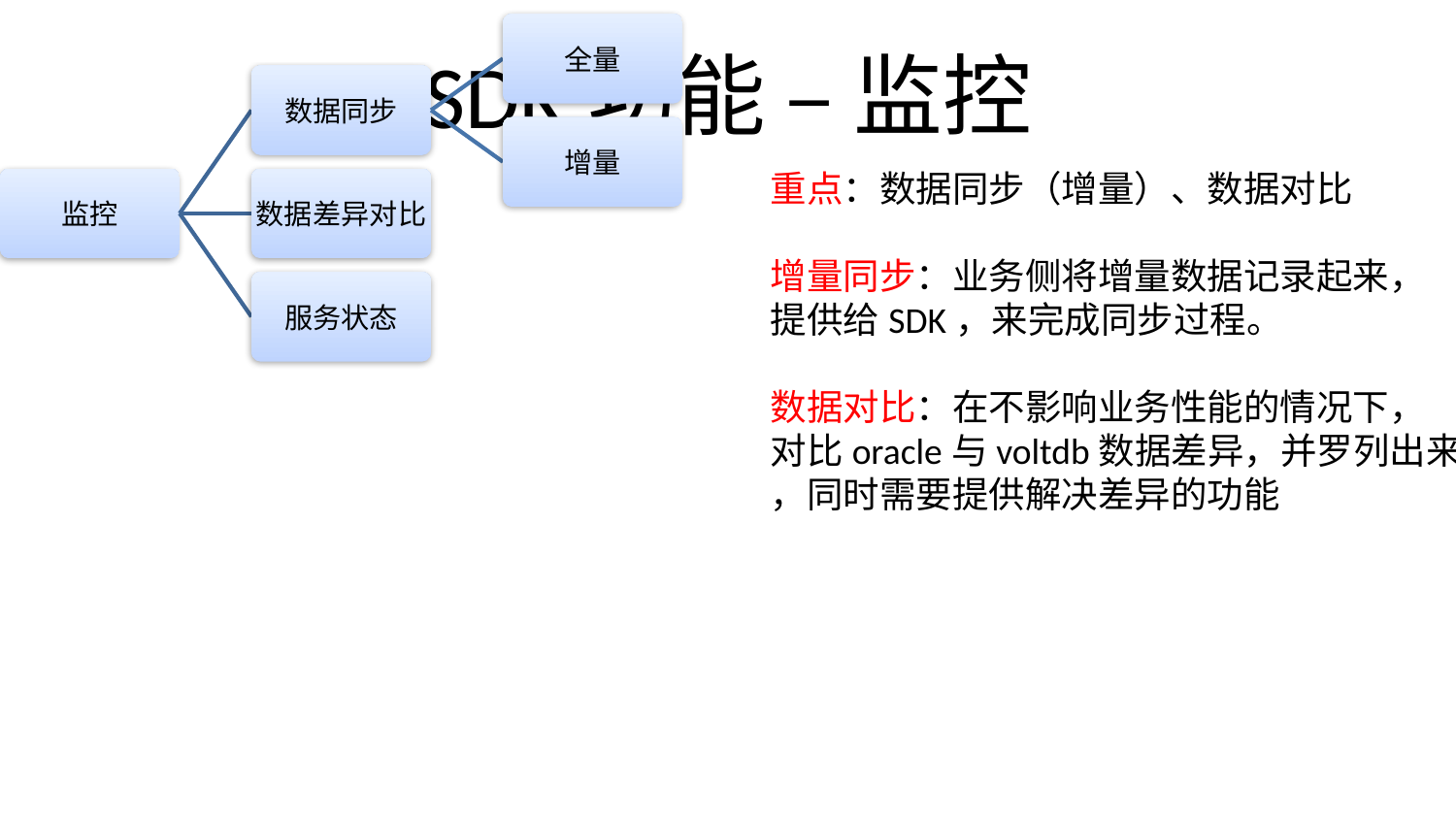

# SDK功能 – 监控
监控
数据同步
全量
增量
数据差异对比
服务状态
重点：数据同步（增量）、数据对比

增量同步：业务侧将增量数据记录起来，
提供给SDK，来完成同步过程。

数据对比：在不影响业务性能的情况下，
对比oracle与voltdb数据差异，并罗列出来
，同时需要提供解决差异的功能